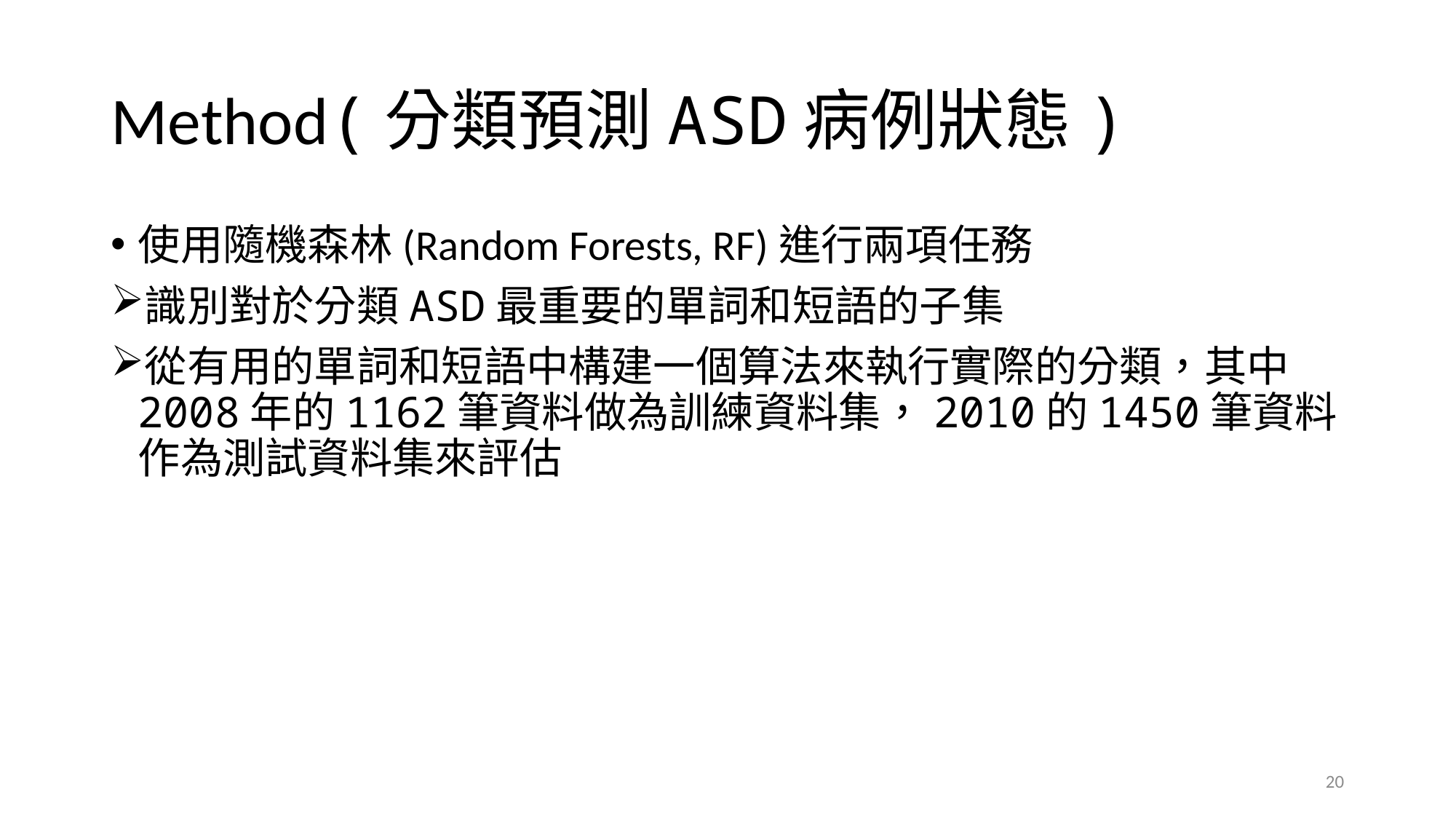

# Method(分類預測ASD病例狀態)
使用隨機森林(Random Forests, RF)進行兩項任務
識別對於分類ASD最重要的單詞和短語的子集
從有用的單詞和短語中構建一個算法來執行實際的分類，其中2008年的1162筆資料做為訓練資料集，2010的1450筆資料作為測試資料集來評估

20